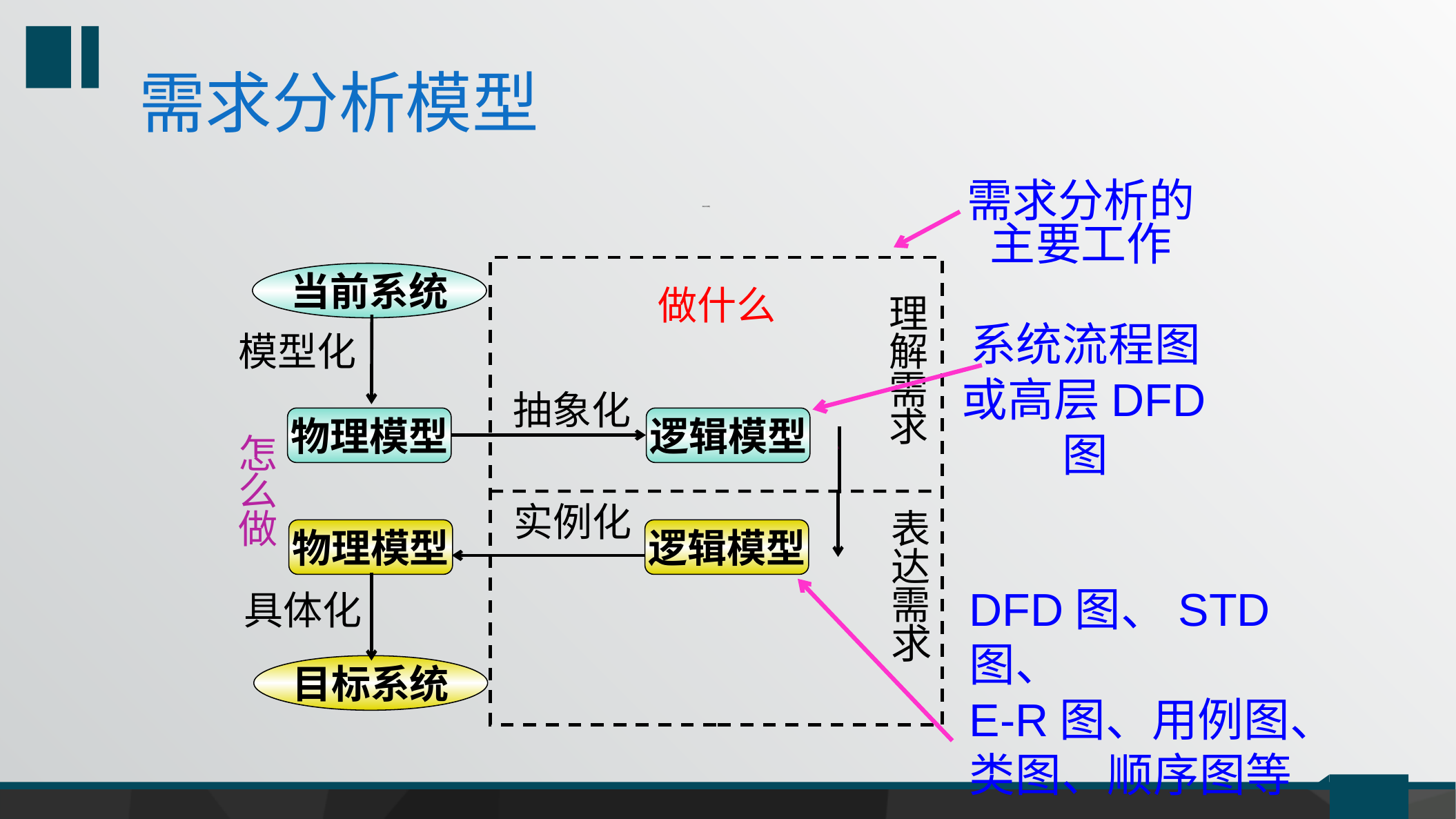

# 需求分析模型
系统实现模型
需求分析的
主要工作

当前系统
做什么
理
解
需
求
模型化
系统流程图
或高层DFD图

抽象化
物理模型
逻辑模型
怎
么
做
导
出
实例化
表
达
需
求
物理模型
逻辑模型

具体化
DFD图、STD图、
E-R图、用例图、
类图、顺序图等
目标系统